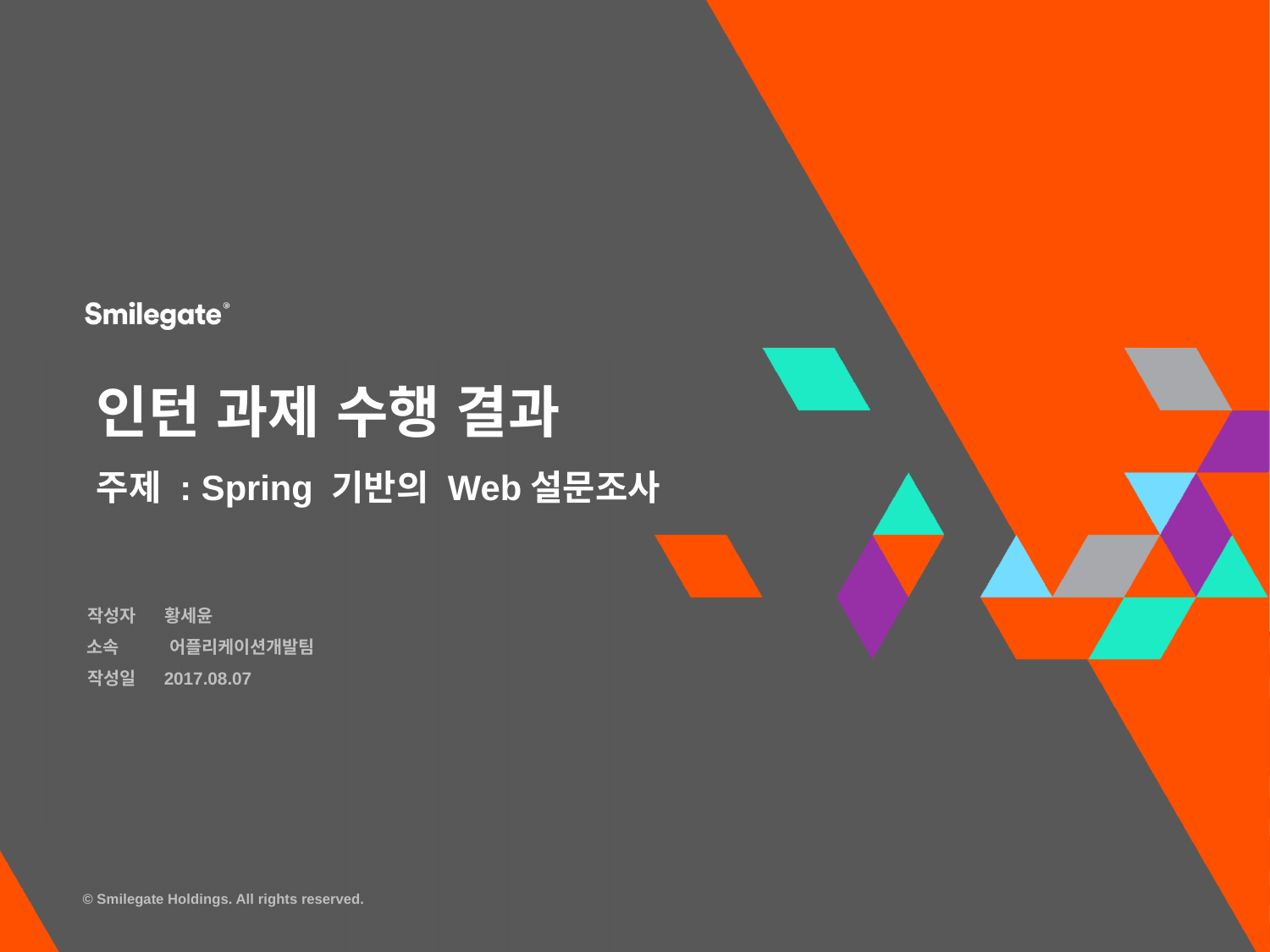

인턴 과제 수행 결과
주제 : Spring 기반의 Web설문조사
황세윤
작성자
어플리케이션개발팀
소속
2017.08.07
작성일